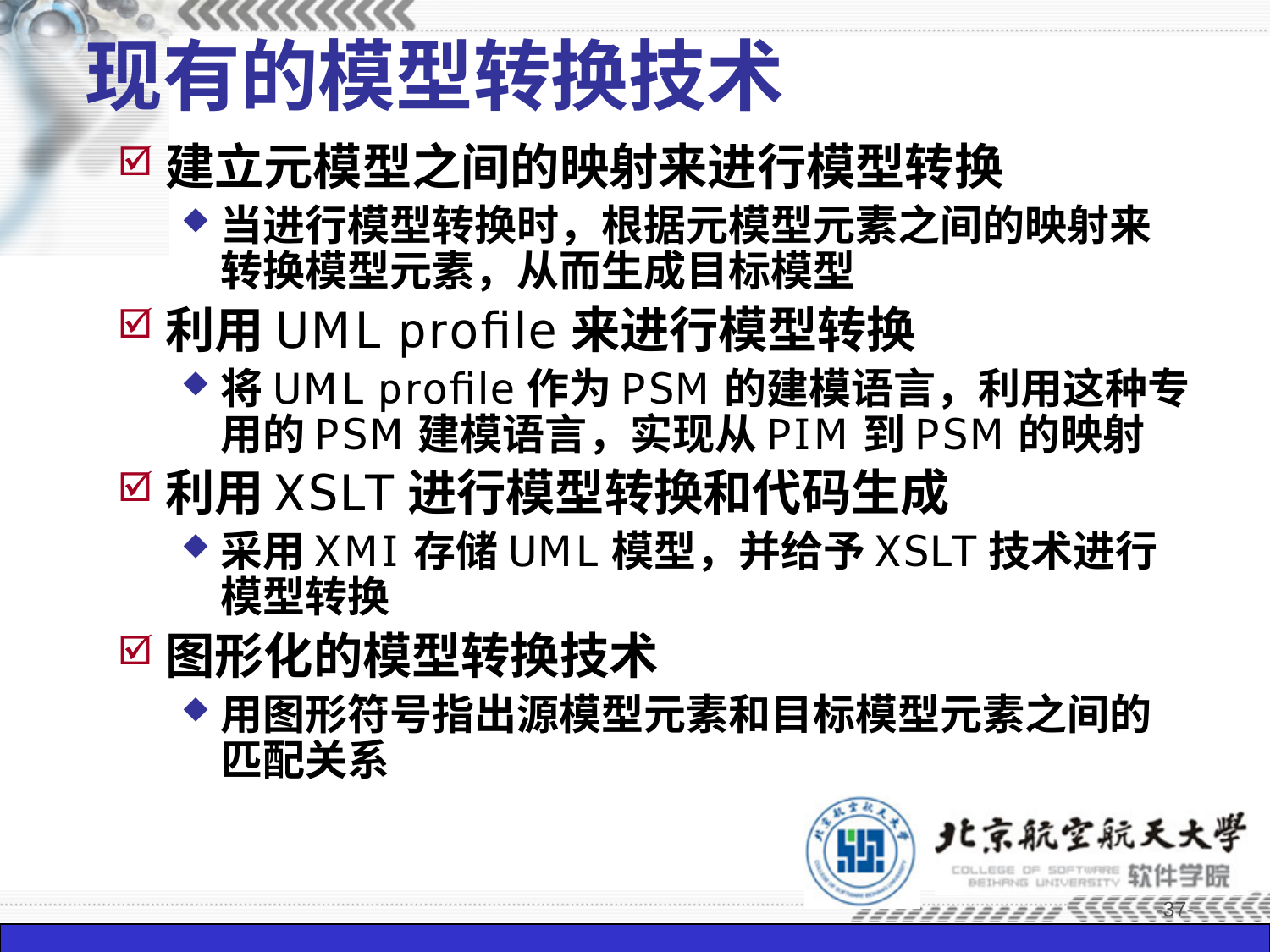

# 现有的模型转换技术
建立元模型之间的映射来进行模型转换
当进行模型转换时，根据元模型元素之间的映射来转换模型元素，从而生成目标模型
利用UML profile来进行模型转换
将UML profile作为PSM的建模语言，利用这种专用的PSM建模语言，实现从PIM到PSM的映射
利用XSLT进行模型转换和代码生成
采用XMI存储UML模型，并给予XSLT技术进行模型转换
图形化的模型转换技术
用图形符号指出源模型元素和目标模型元素之间的匹配关系
-37-